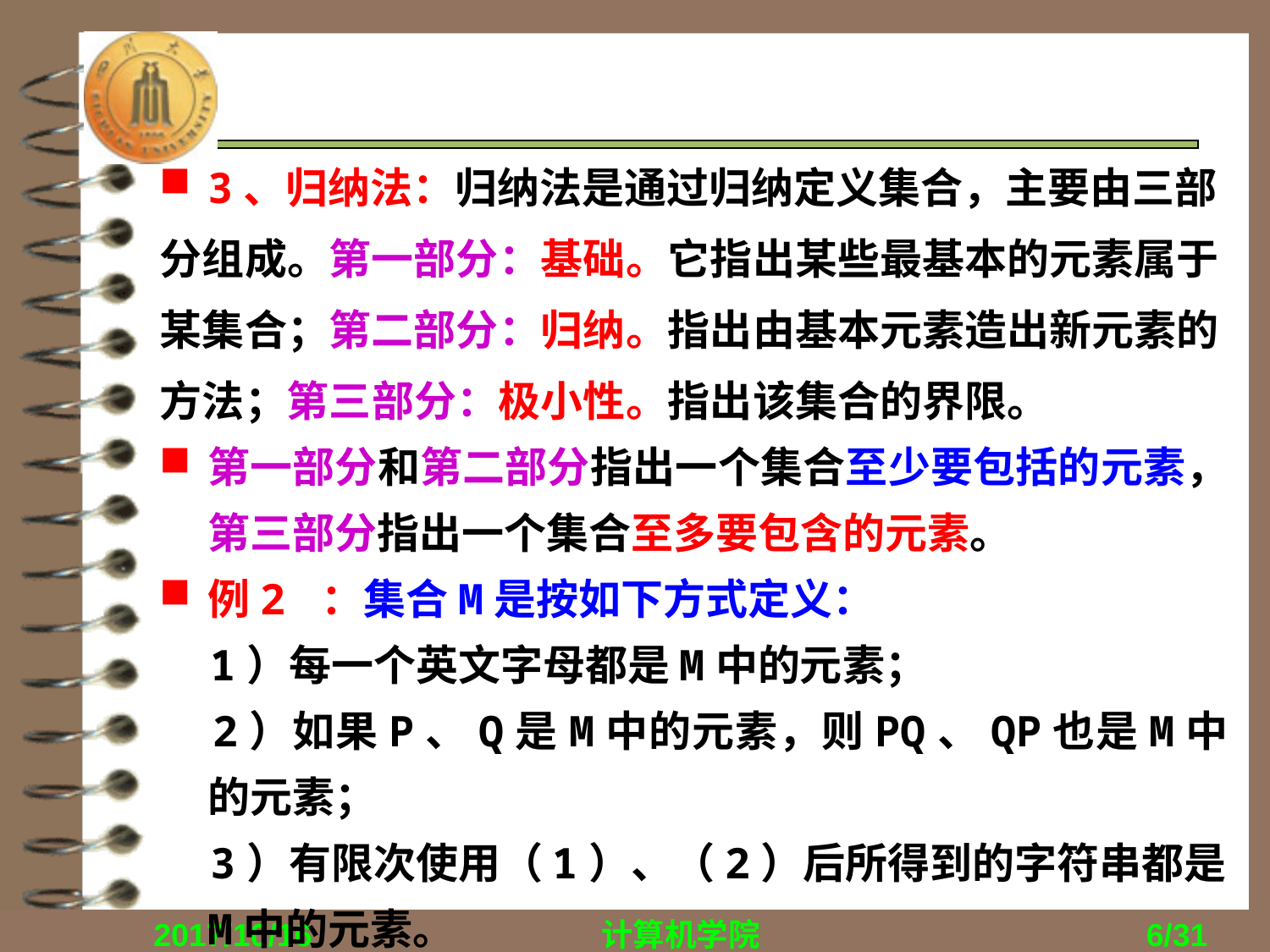

#
3、归纳法：归纳法是通过归纳定义集合，主要由三部
分组成。第一部分：基础。它指出某些最基本的元素属于
某集合；第二部分：归纳。指出由基本元素造出新元素的
方法；第三部分：极小性。指出该集合的界限。
第一部分和第二部分指出一个集合至少要包括的元素，第三部分指出一个集合至多要包含的元素。
例2 ：集合M是按如下方式定义：
  1）每一个英文字母都是M中的元素；
  2）如果P、Q是M中的元素，则PQ、QP也是M中的元素；
  3）有限次使用（1）、（2）后所得到的字符串都是M中的元素。
2017/10/16
计算机学院
6/31